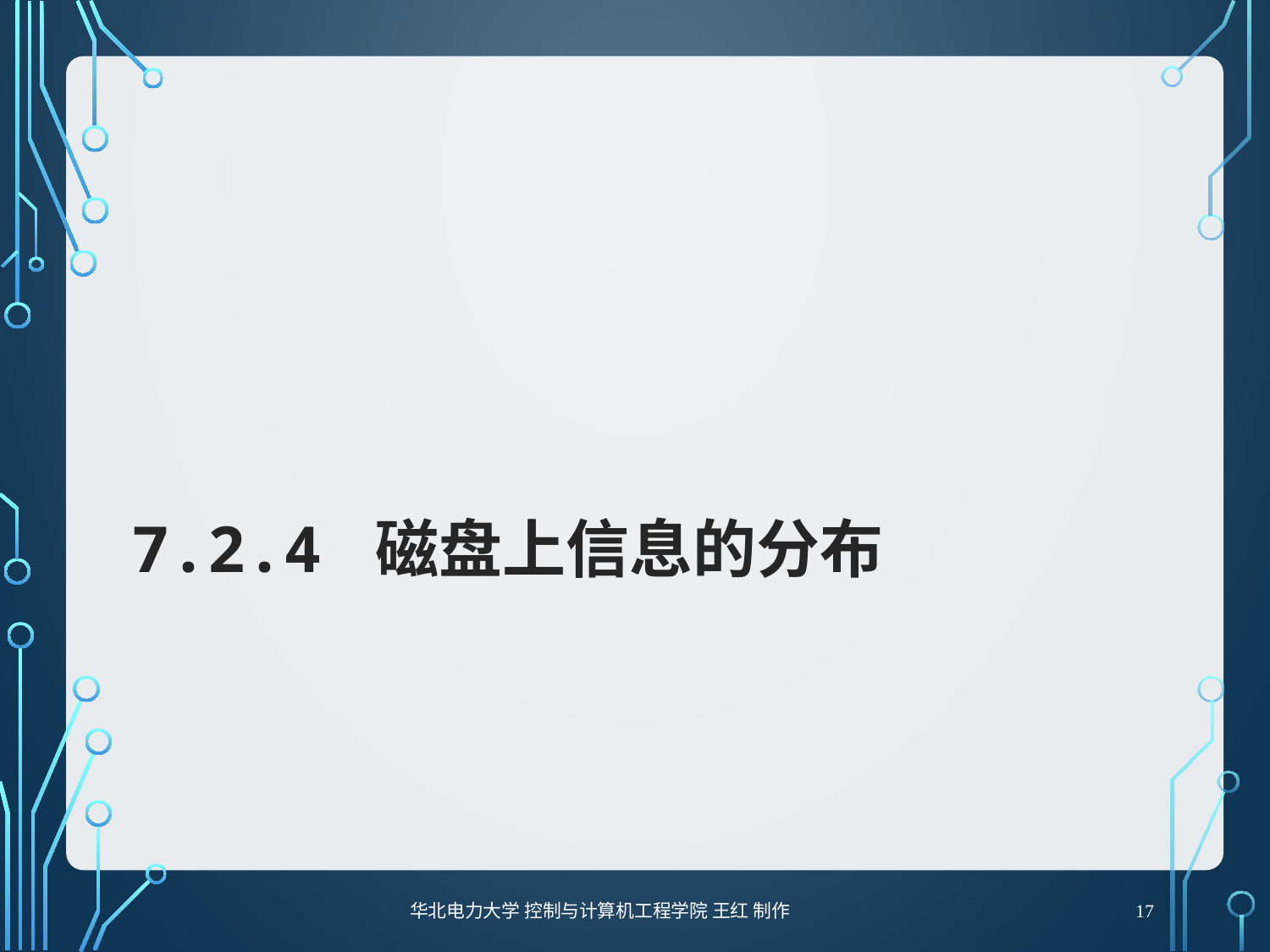

# 7.2.4 磁盘上信息的分布

华北电力大学 控制与计算机工程学院 王红 制作
17